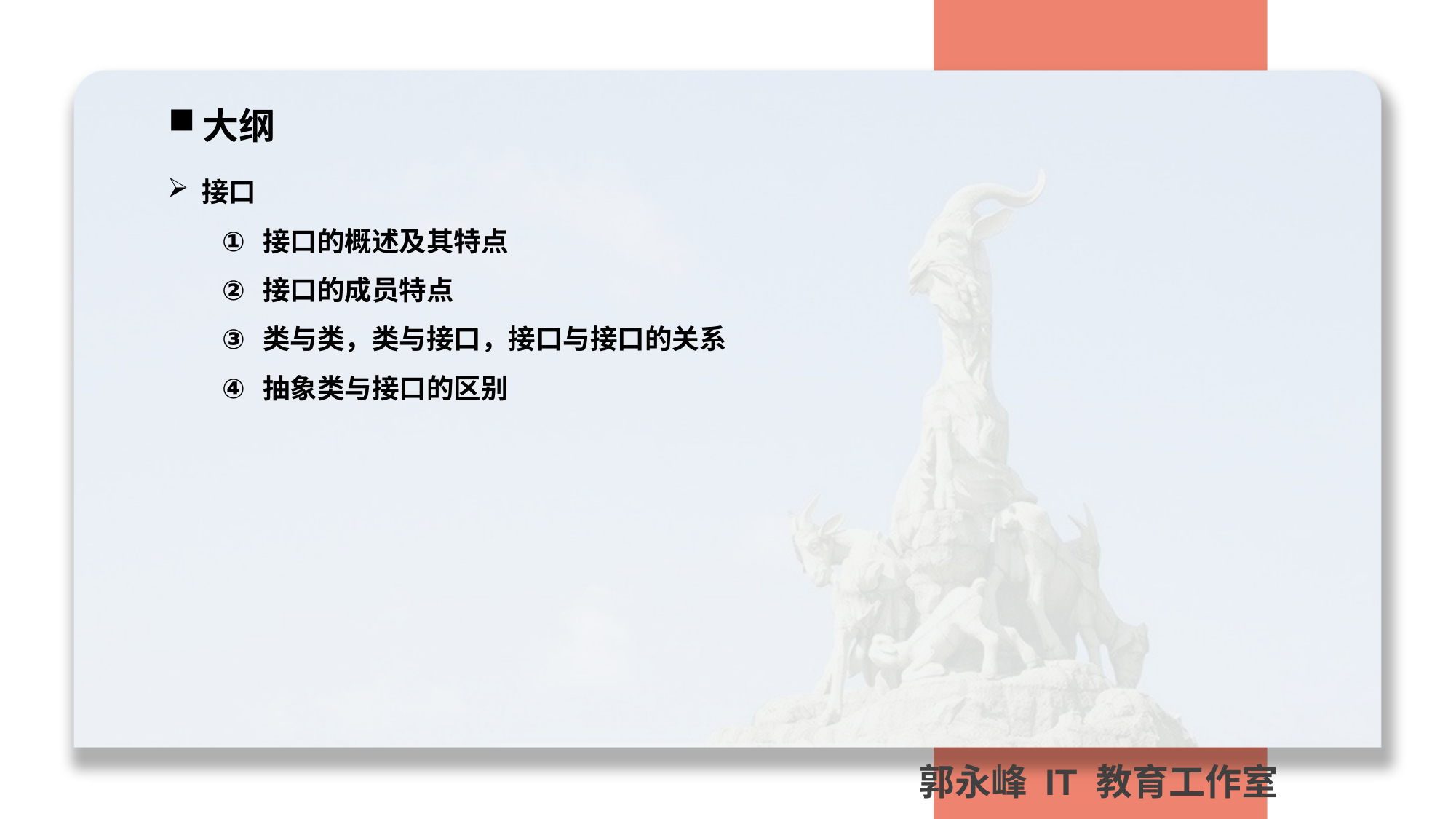

大纲
接口
接口的概述及其特点
接口的成员特点
类与类，类与接口，接口与接口的关系
抽象类与接口的区别